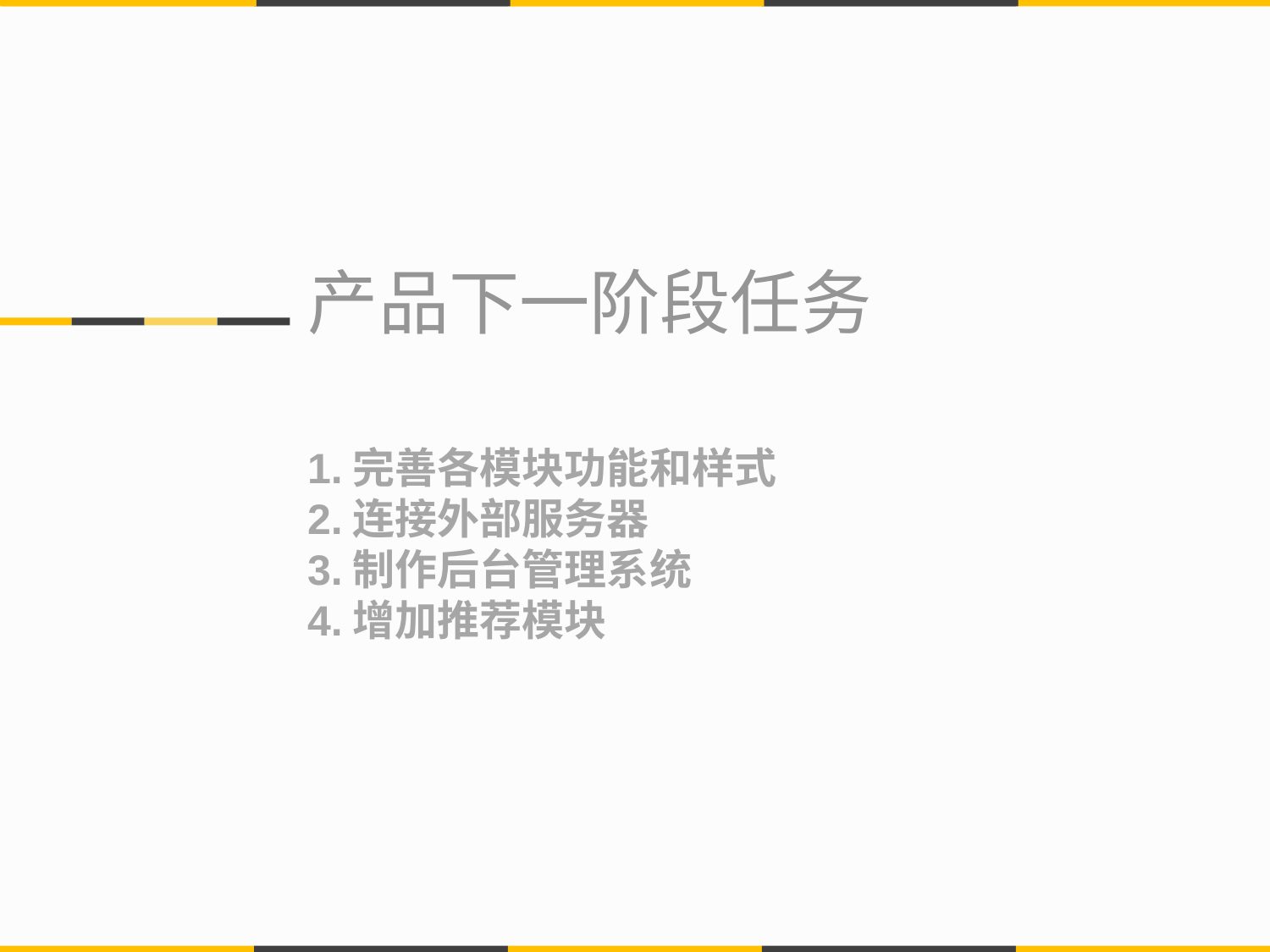

# 产品下一阶段任务

1.完善各模块功能和样式
2.连接外部服务器
3.制作后台管理系统
4.增加推荐模块